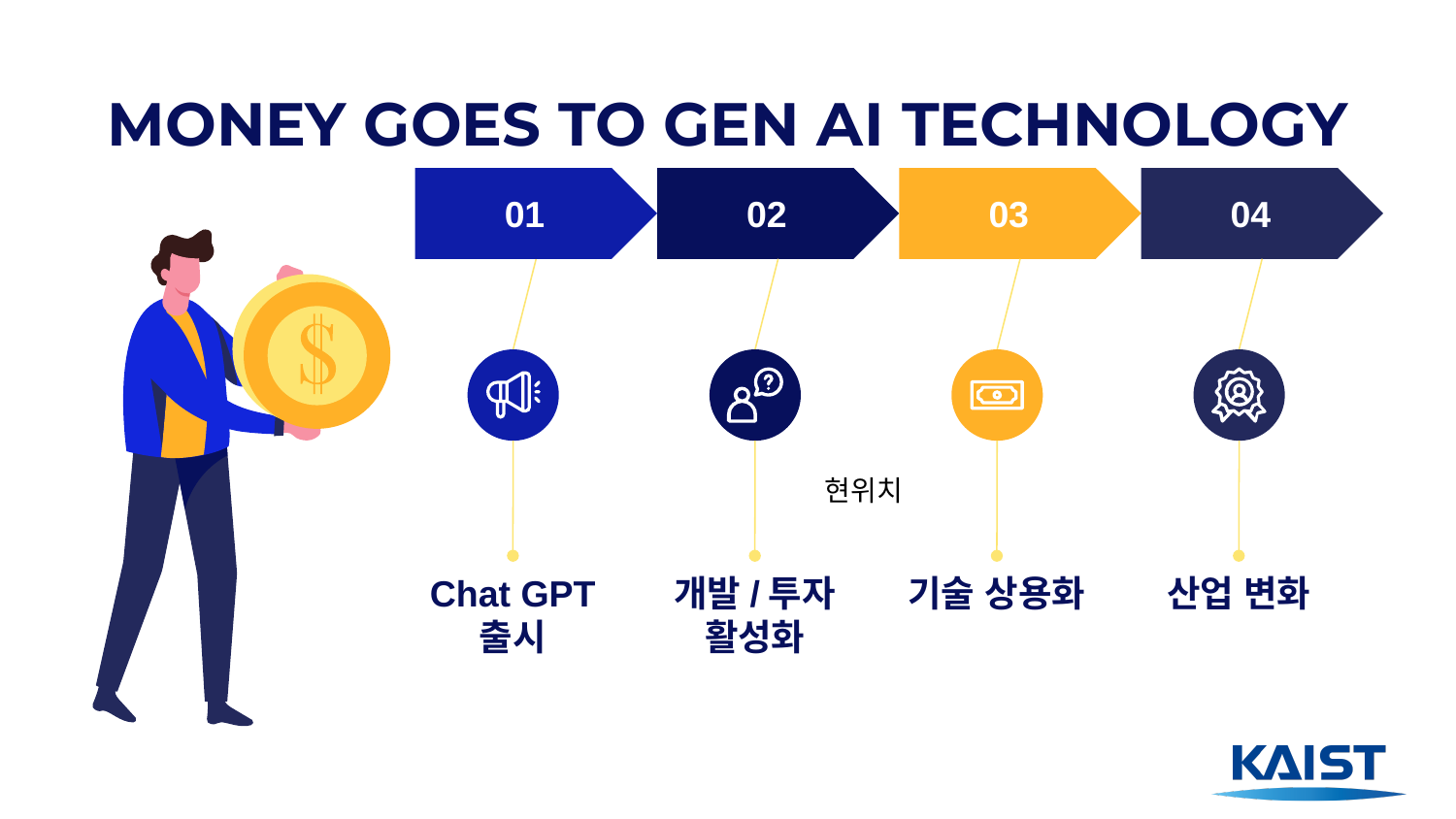

# MONEY GOES TO GEN AI TECHNOLOGY

01
02
03
04

현위치
개발/투자 활성화
Chat GPT 출시
기술 상용화
산업 변화